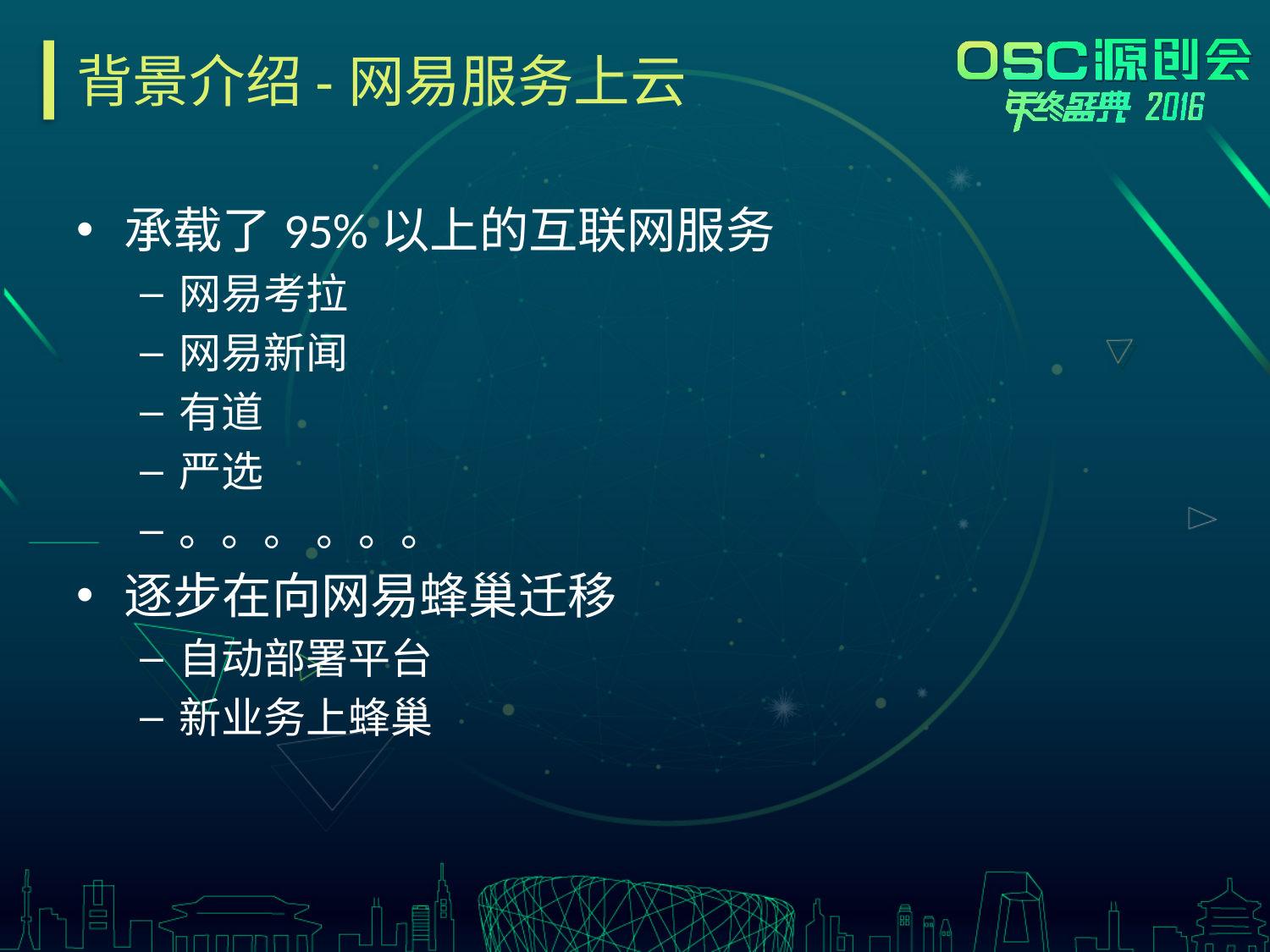

# 背景介绍-网易服务上云
承载了95%以上的互联网服务
网易考拉
网易新闻
有道
严选
。。。 。。。
逐步在向网易蜂巢迁移
自动部署平台
新业务上蜂巢